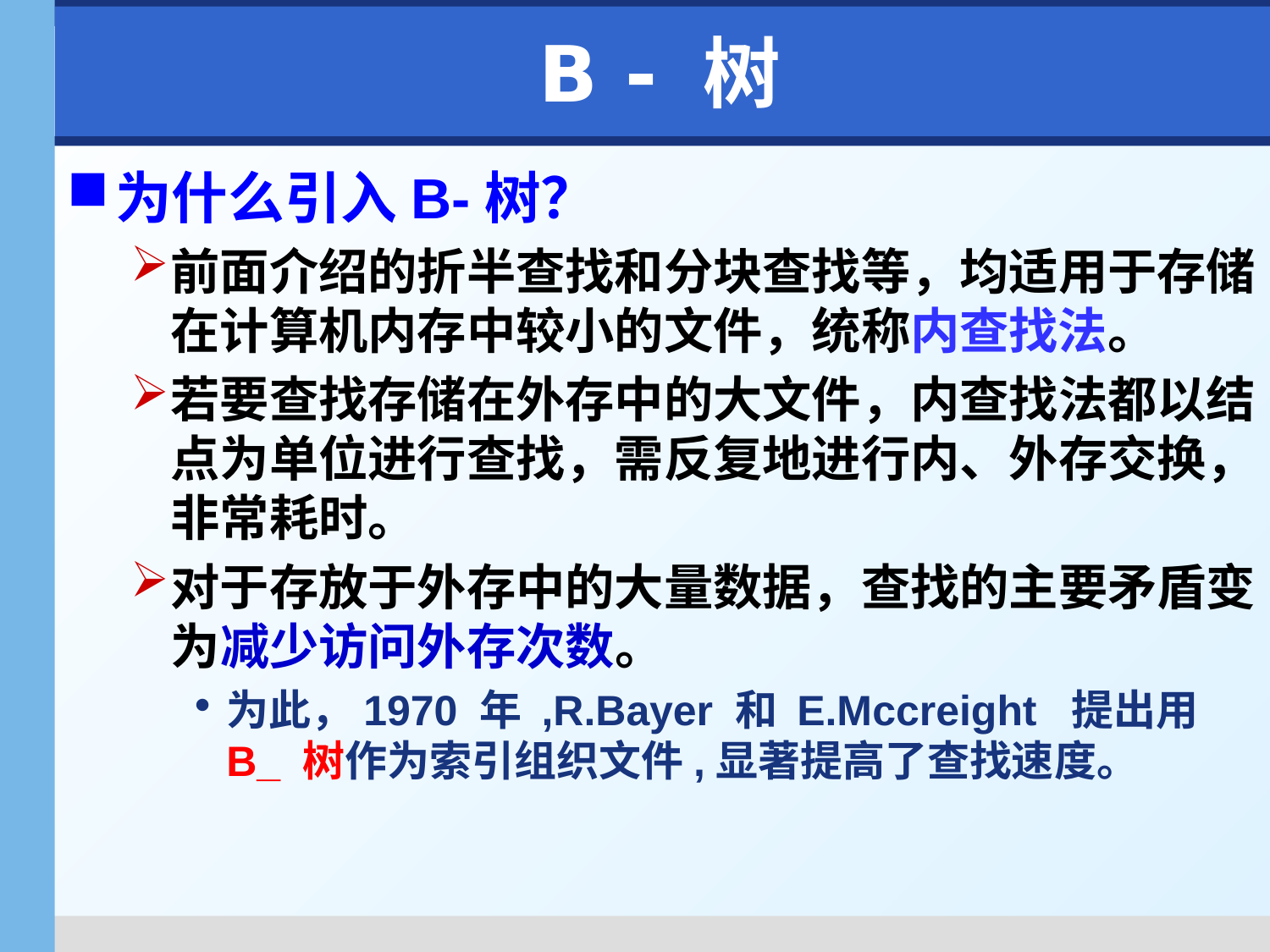

# B - 树
为什么引入B-树？
前面介绍的折半查找和分块查找等，均适用于存储在计算机内存中较小的文件，统称内查找法。
若要查找存储在外存中的大文件，内查找法都以结点为单位进行查找，需反复地进行内、外存交换，非常耗时。
对于存放于外存中的大量数据，查找的主要矛盾变为减少访问外存次数。
为此，1970 年 ,R.Bayer 和 E.Mccreight  提出用B_ 树作为索引组织文件,显著提高了查找速度。